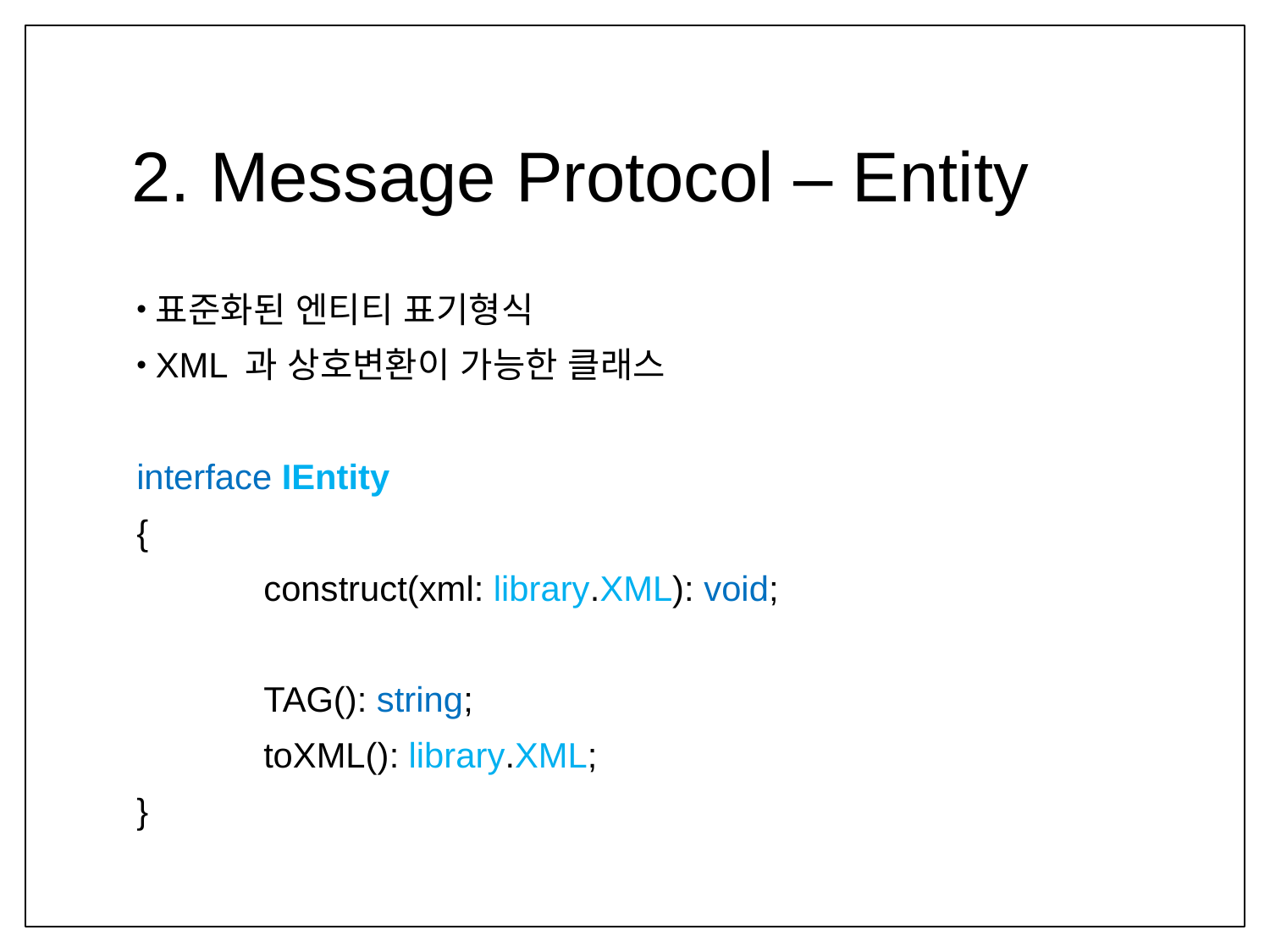

# 2. Message Protocol – Entity
표준화된 엔티티 표기형식
XML 과 상호변환이 가능한 클래스

interface IEntity
{
	construct(xml: library.XML): void;

	TAG(): string;
	toXML(): library.XML;
}